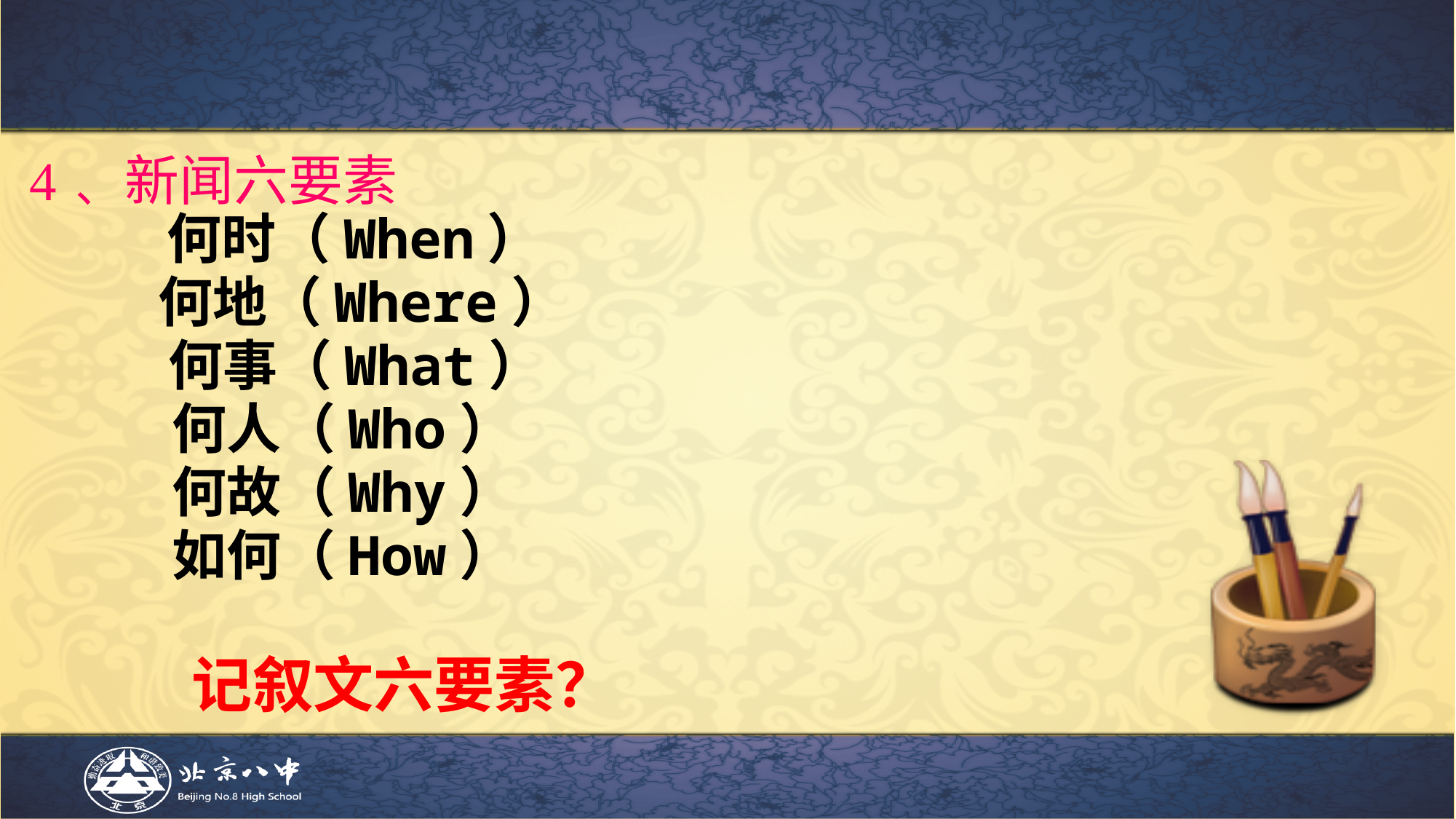

4﹑新闻六要素
 何时（When）
  何地（Where）
 何事（What）
何人（Who）
何故（Why）
如何（How）

记叙文六要素？